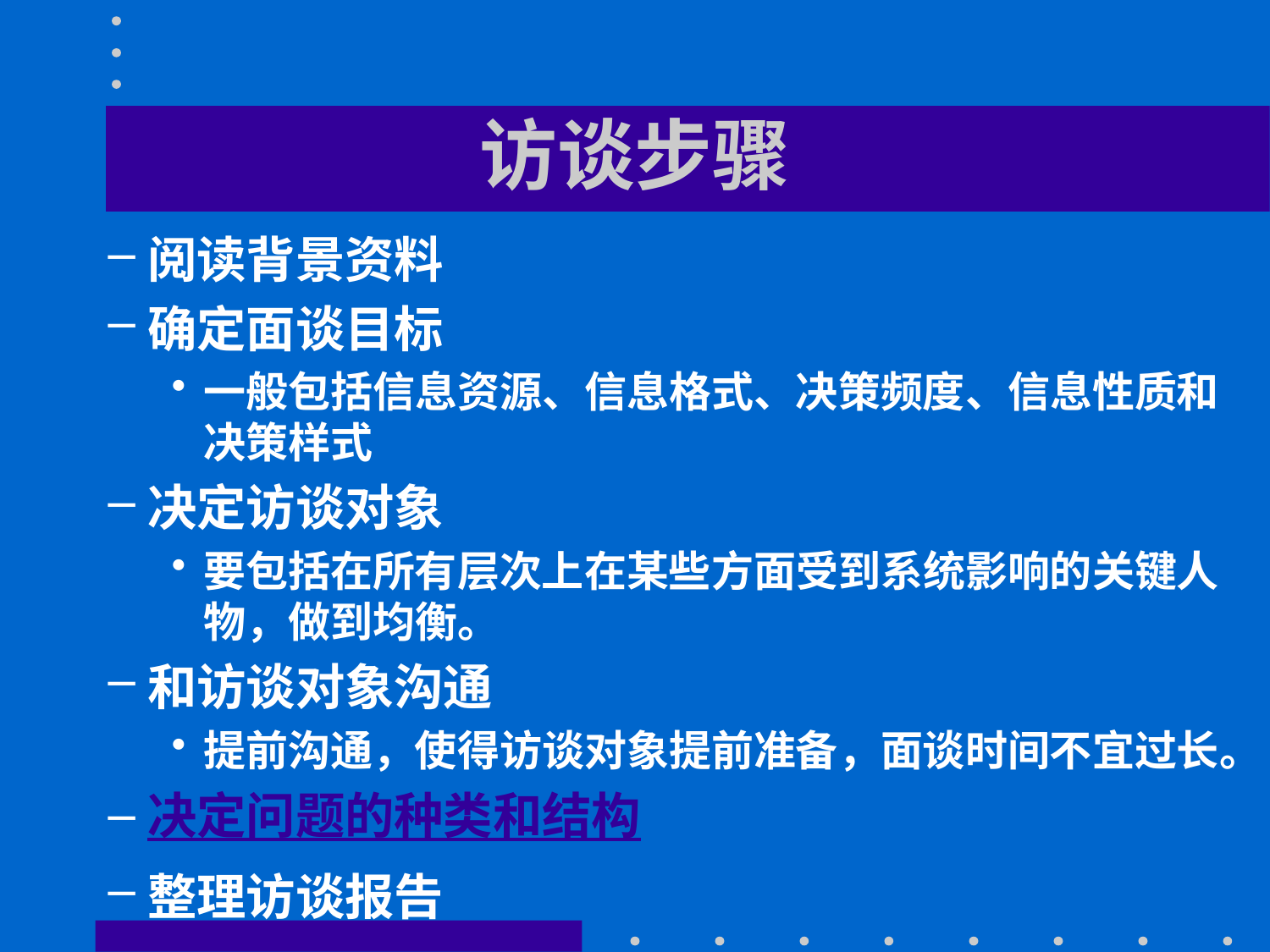

# 访谈步骤

阅读背景资料
确定面谈目标
一般包括信息资源、信息格式、决策频度、信息性质和决策样式
决定访谈对象
要包括在所有层次上在某些方面受到系统影响的关键人物，做到均衡。
和访谈对象沟通
提前沟通，使得访谈对象提前准备，面谈时间不宜过长。
决定问题的种类和结构
整理访谈报告